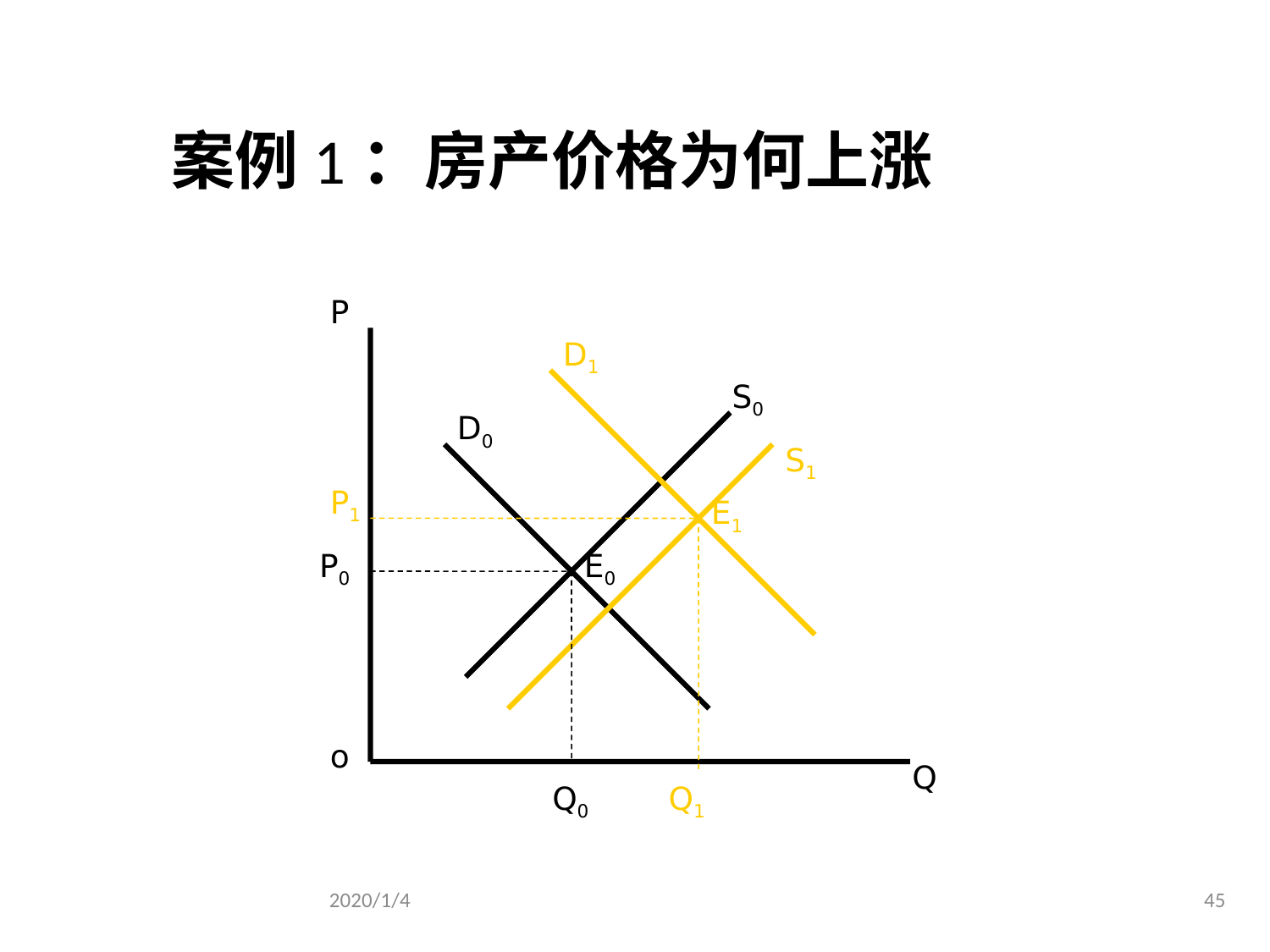

#
案例1：房产价格为何上涨

P

D1

S0
D0

S1

P1
E1

P0
E0

o
Q

Q0
Q1
2020/1/4
45